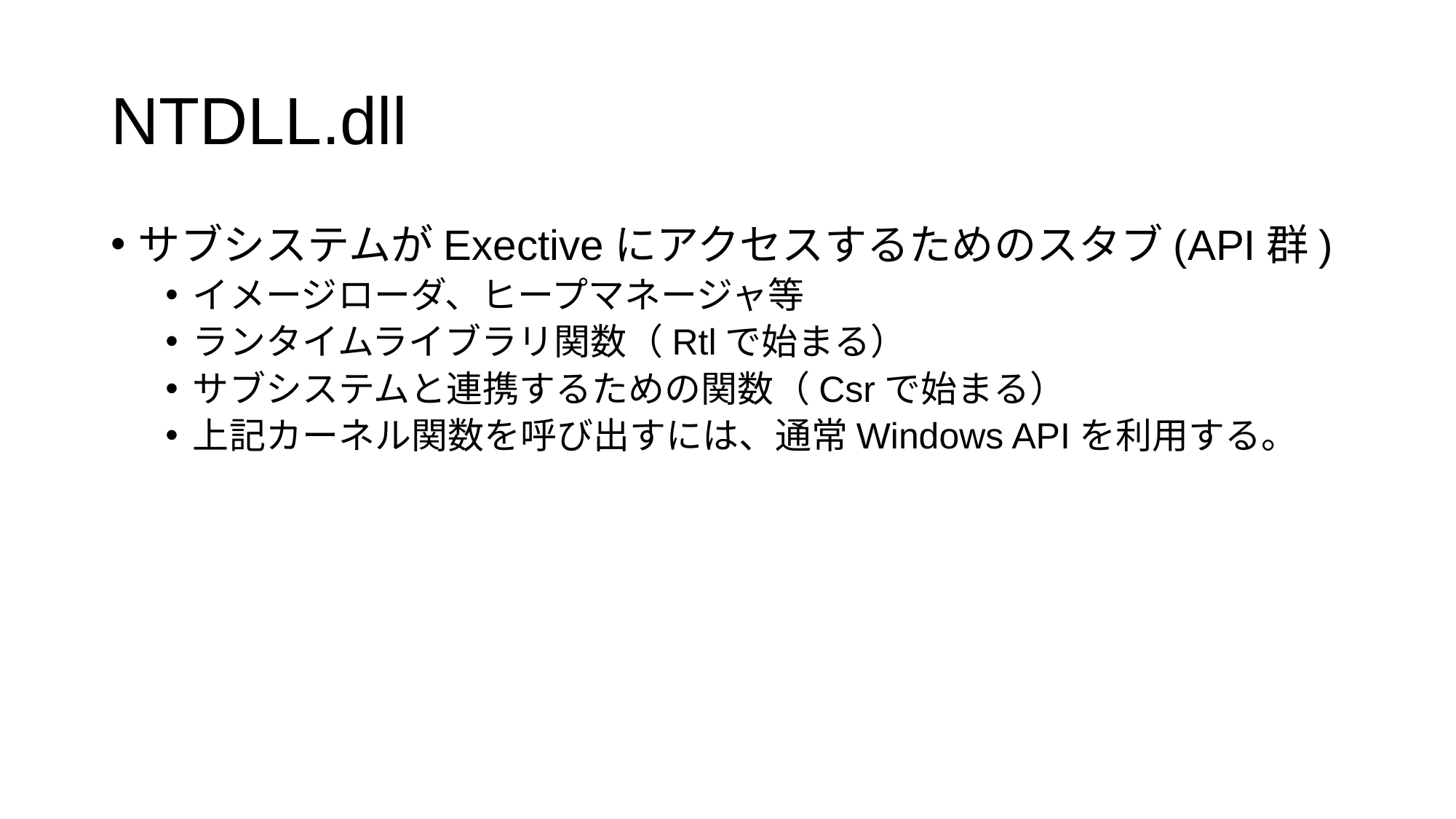

# NTDLL.dll
サブシステムがExectiveにアクセスするためのスタブ(API群)
イメージローダ、ヒープマネージャ等
ランタイムライブラリ関数（Rtlで始まる）
サブシステムと連携するための関数（Csrで始まる）
上記カーネル関数を呼び出すには、通常Windows APIを利用する。